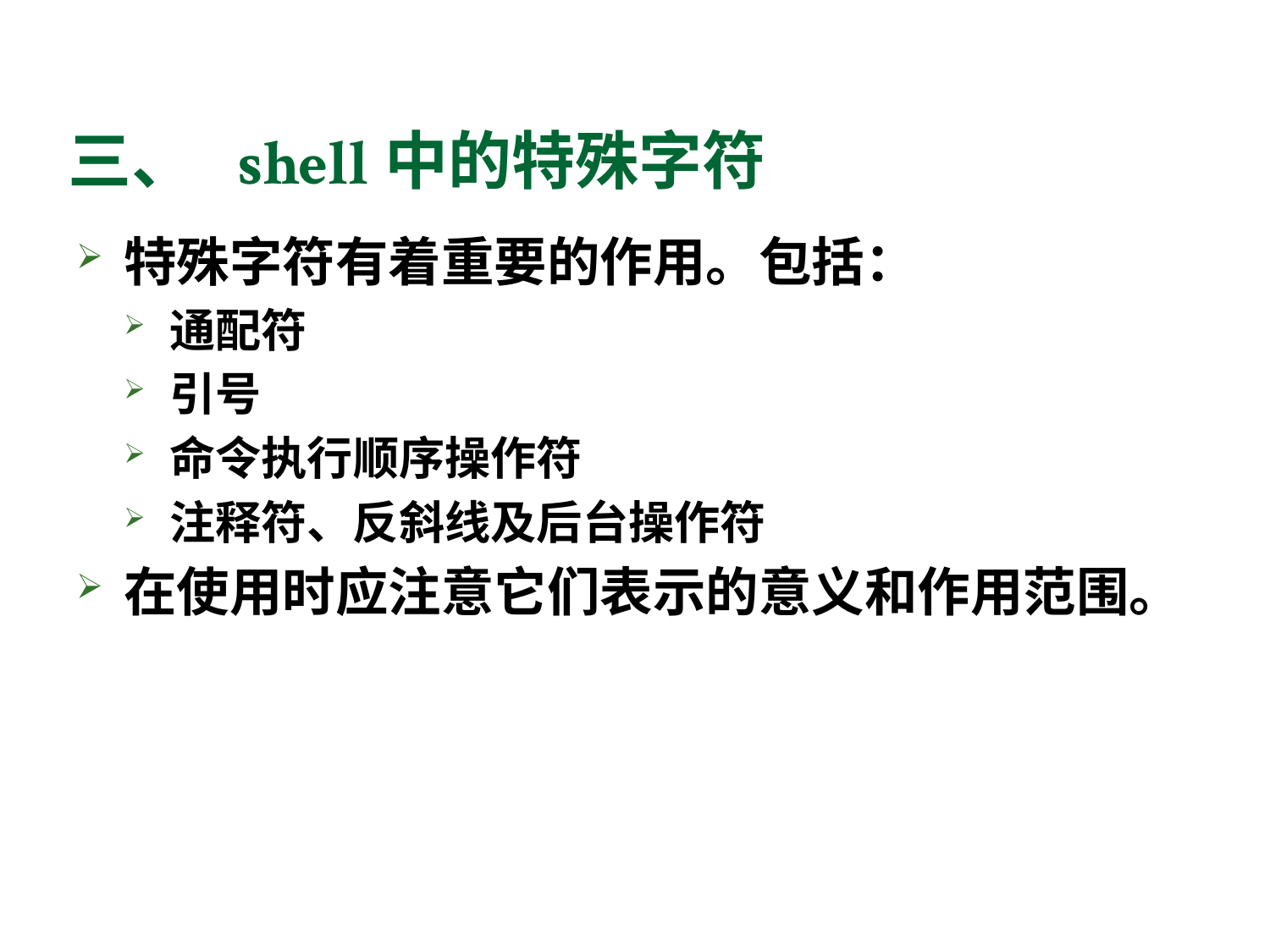

# 三、  shell中的特殊字符
特殊字符有着重要的作用。包括：
通配符
引号
命令执行顺序操作符
注释符、反斜线及后台操作符
在使用时应注意它们表示的意义和作用范围。